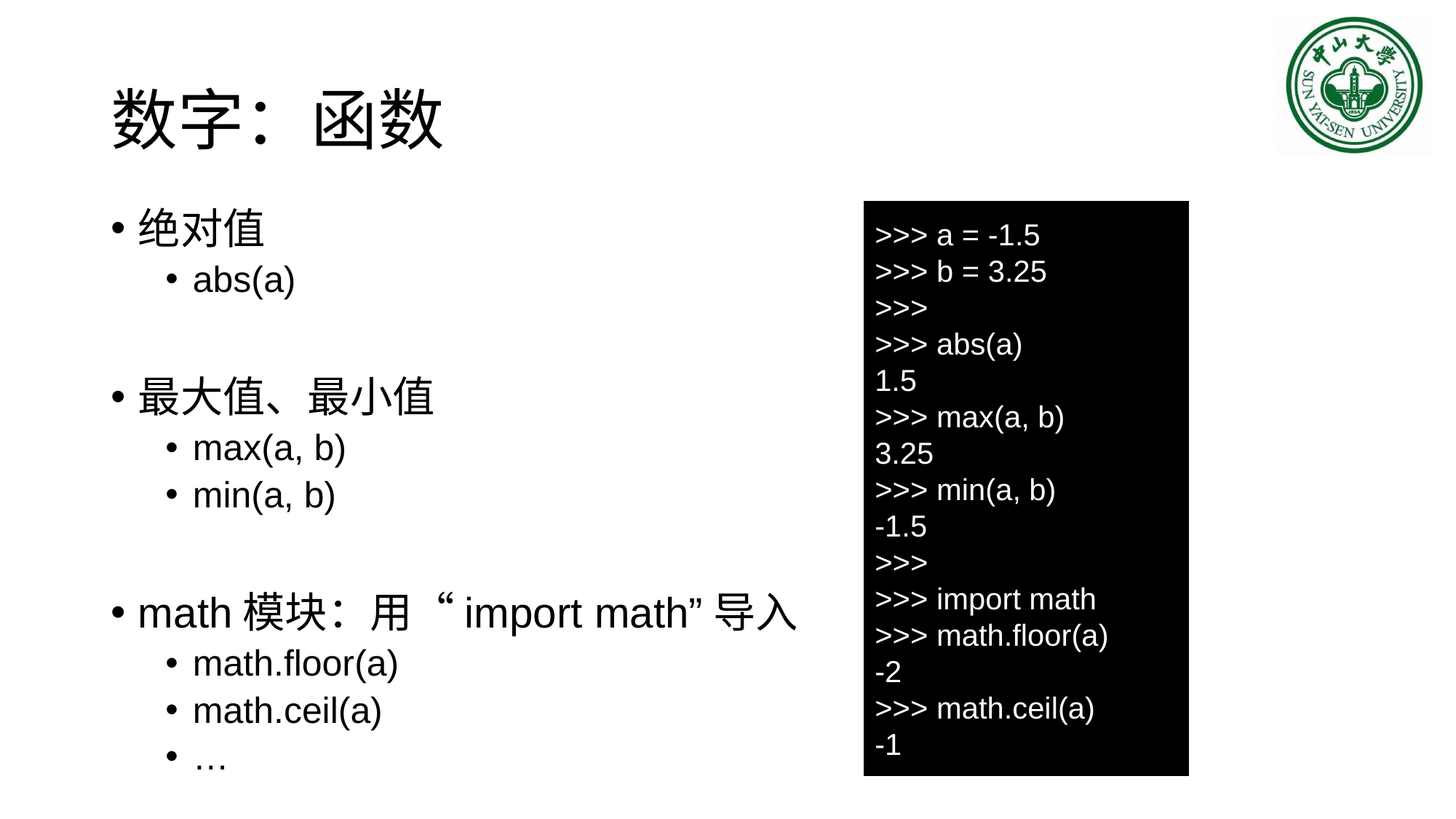

# 数字：函数
>>> a = -1.5
>>> b = 3.25
>>>
>>> abs(a)
1.5
>>> max(a, b)
3.25
>>> min(a, b)
-1.5
>>>
>>> import math
>>> math.floor(a)
-2
>>> math.ceil(a)
-1
绝对值
abs(a)

最大值、最小值
max(a, b)
min(a, b)

math模块：用“import math”导入
math.floor(a)
math.ceil(a)
…